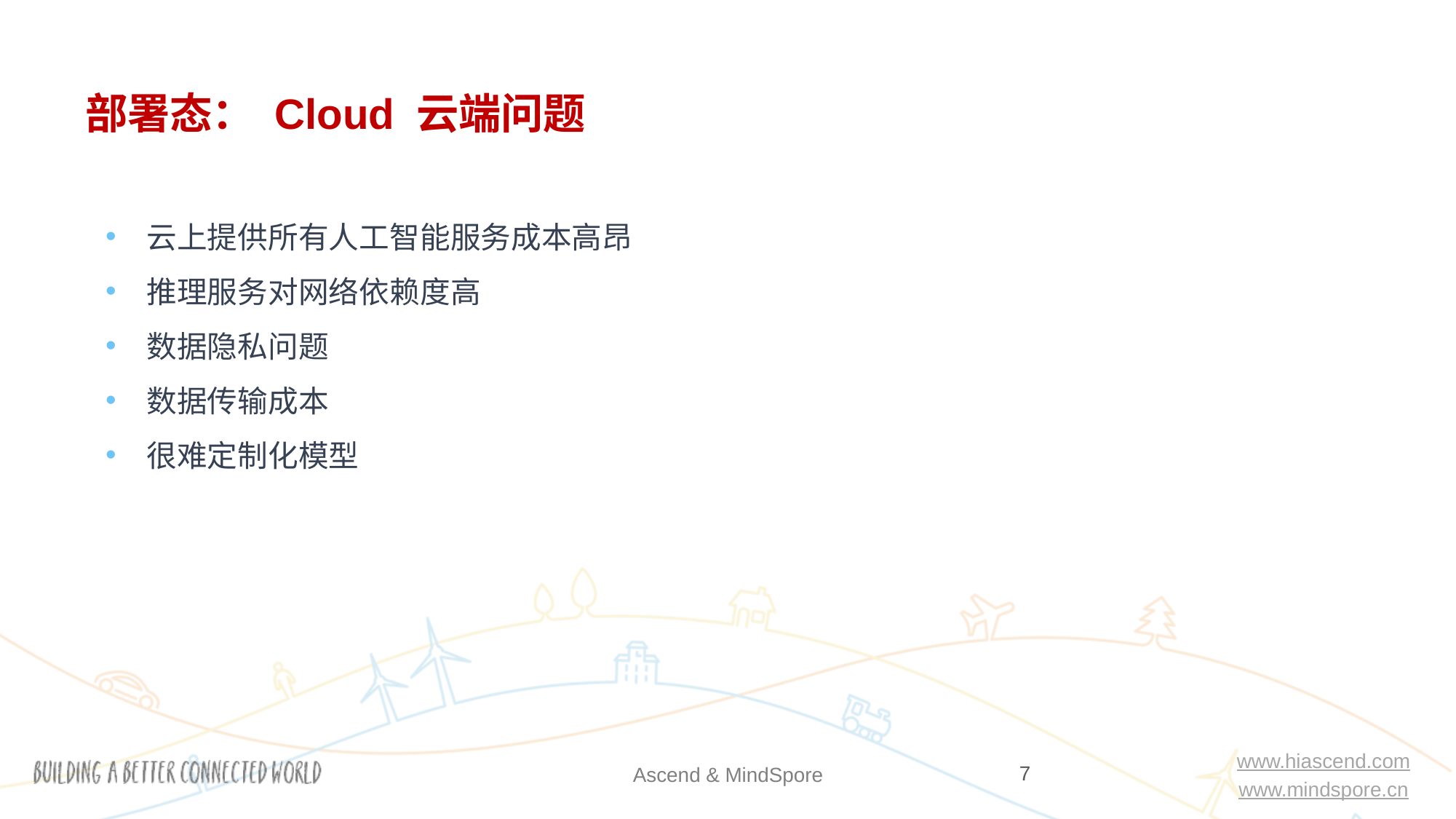

# 部署态： Cloud 云端问题
云上提供所有人工智能服务成本高昂
推理服务对网络依赖度高
数据隐私问题
数据传输成本
很难定制化模型